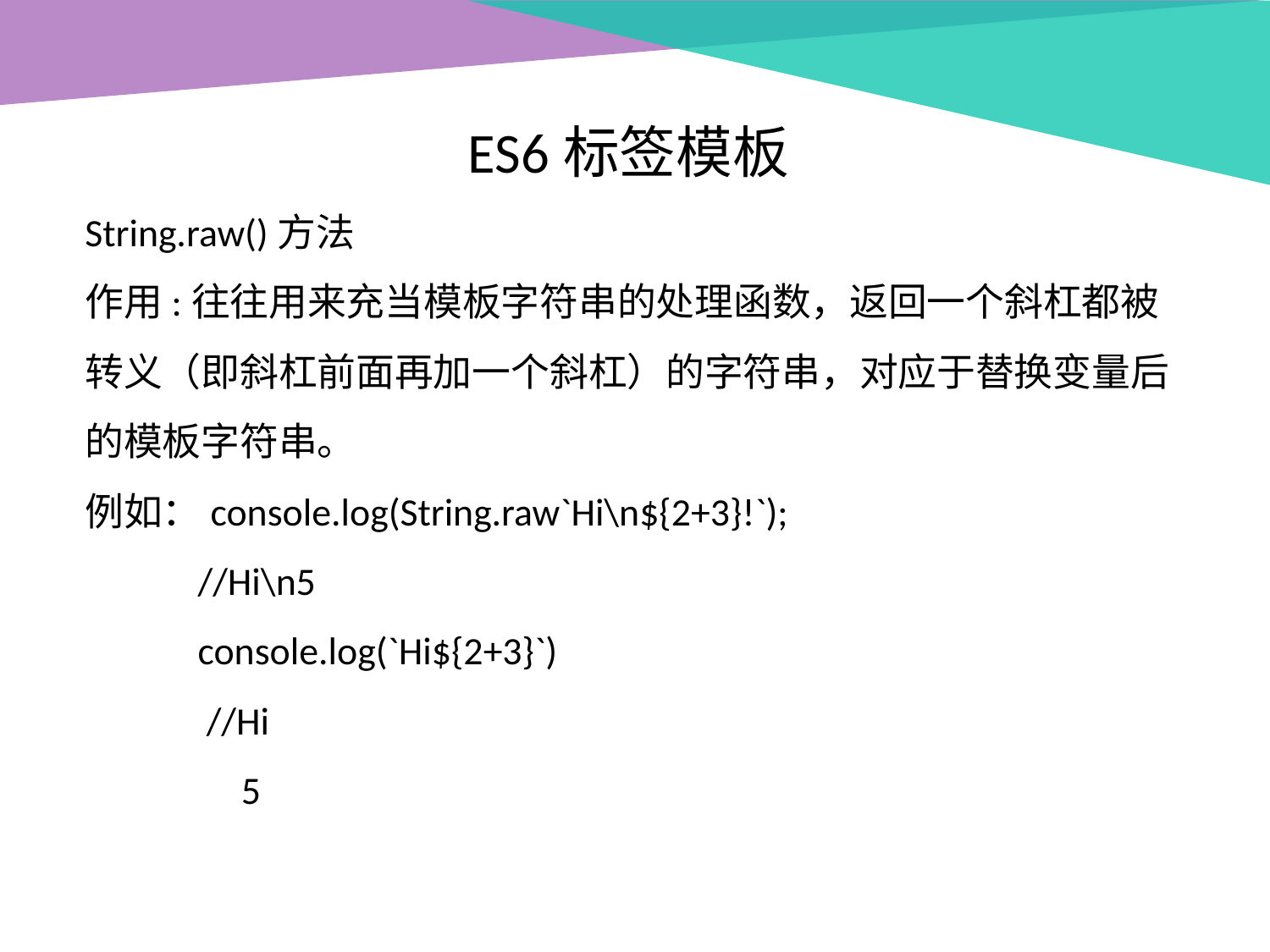

ES6标签模板
String.raw()方法
作用:往往用来充当模板字符串的处理函数，返回一个斜杠都被转义（即斜杠前面再加一个斜杠）的字符串，对应于替换变量后的模板字符串。
例如：console.log(String.raw`Hi\n${2+3}!`);
             //Hi\n5
             console.log(`Hi${2+3}`)
              //Hi
                  5